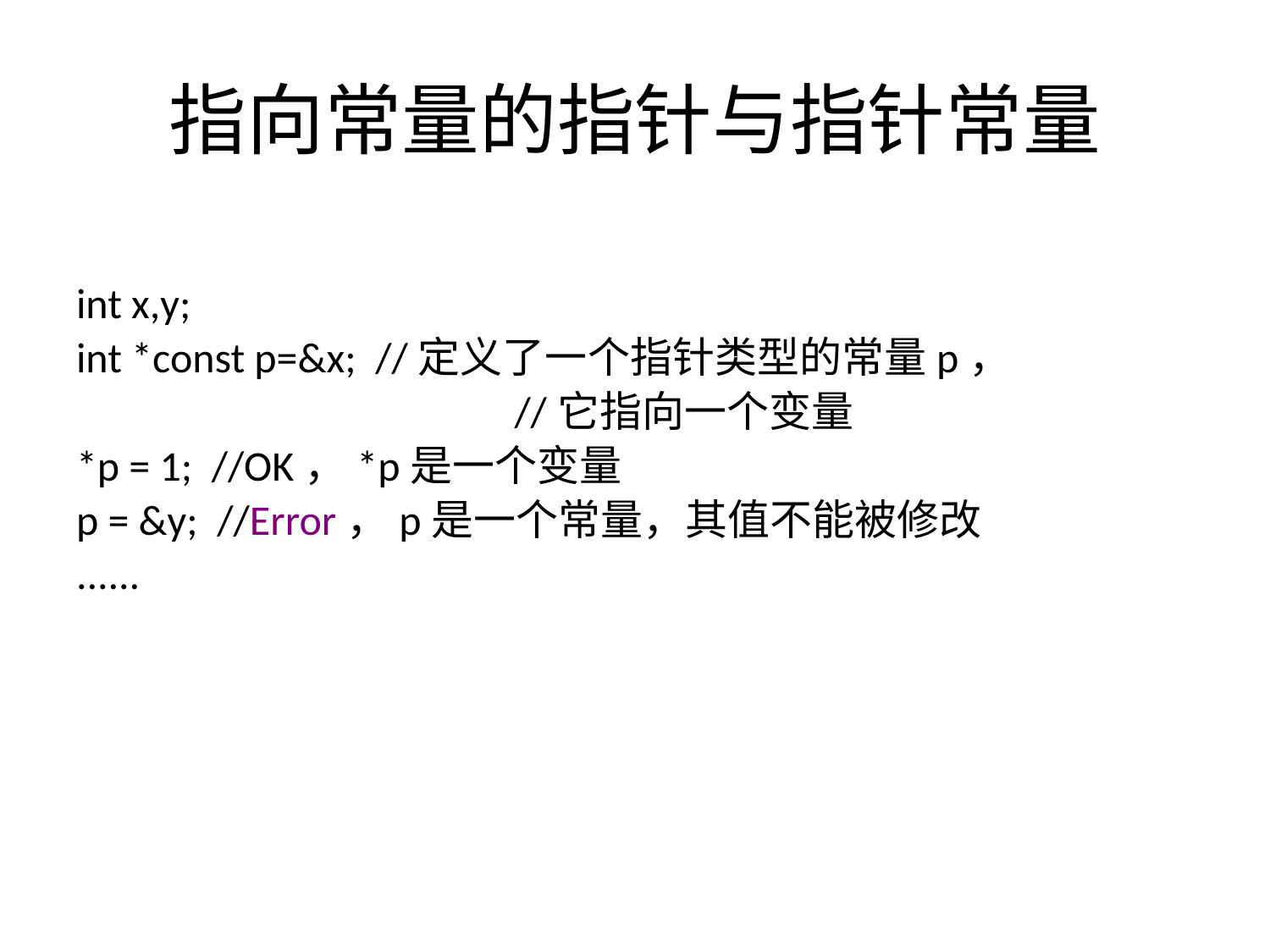

# 指向常量的指针与指针常量
int x,y;
int *const p=&x;  //定义了一个指针类型的常量p，
				 //它指向一个变量
*p = 1;  //OK，*p是一个变量
p = &y;  //Error，p是一个常量，其值不能被修改
......